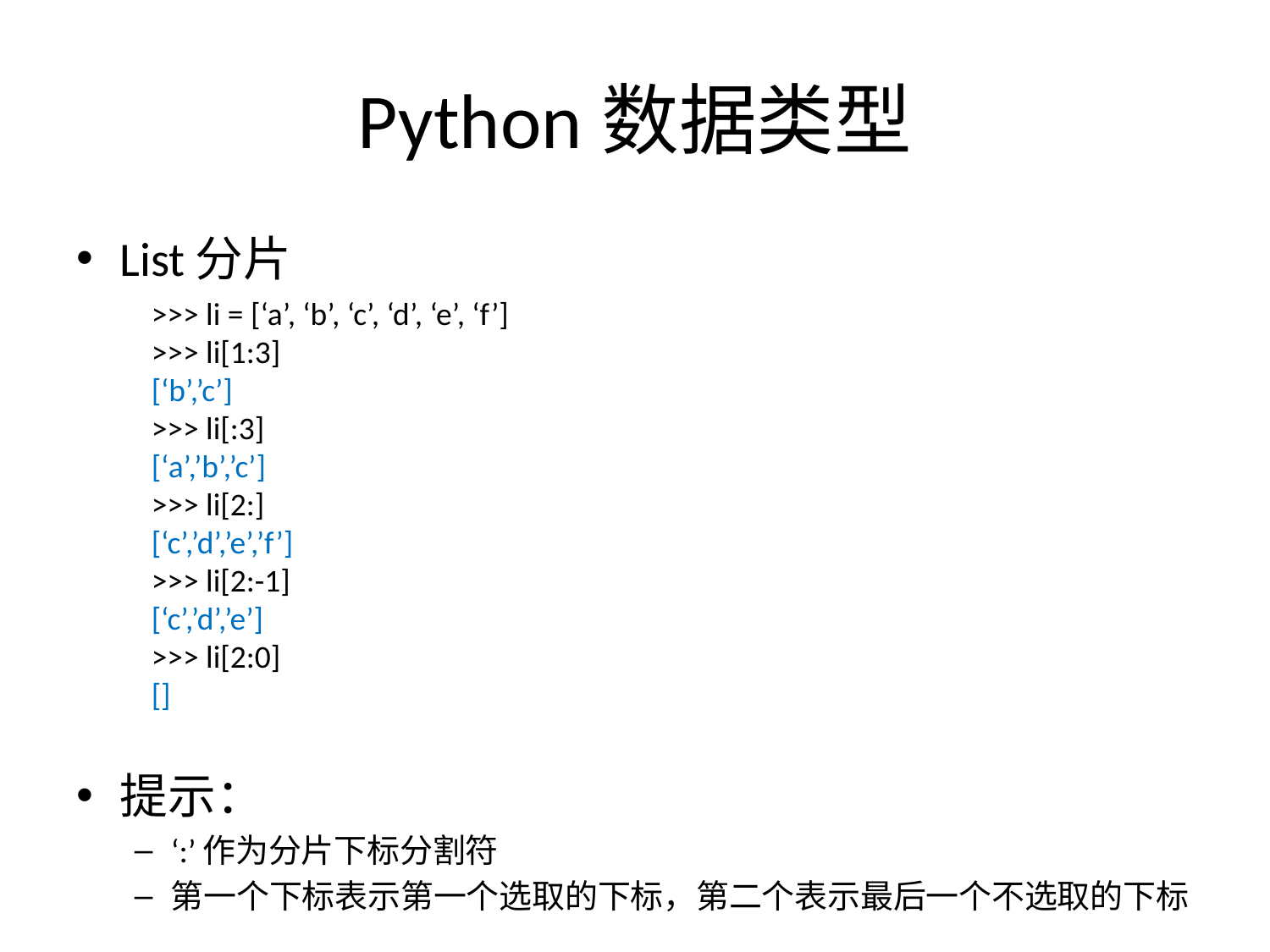

# Python数据类型
List分片

提示：
‘:’作为分片下标分割符
第一个下标表示第一个选取的下标，第二个表示最后一个不选取的下标
>>> li = [‘a’, ‘b’, ‘c’, ‘d’, ‘e’, ‘f’]
>>> li[1:3]
[‘b’,’c’]
>>> li[:3]
[‘a’,’b’,’c’]
>>> li[2:]
[‘c’,’d’,’e’,’f’]
>>> li[2:-1]
[‘c’,’d’,’e’]
>>> li[2:0]
[]